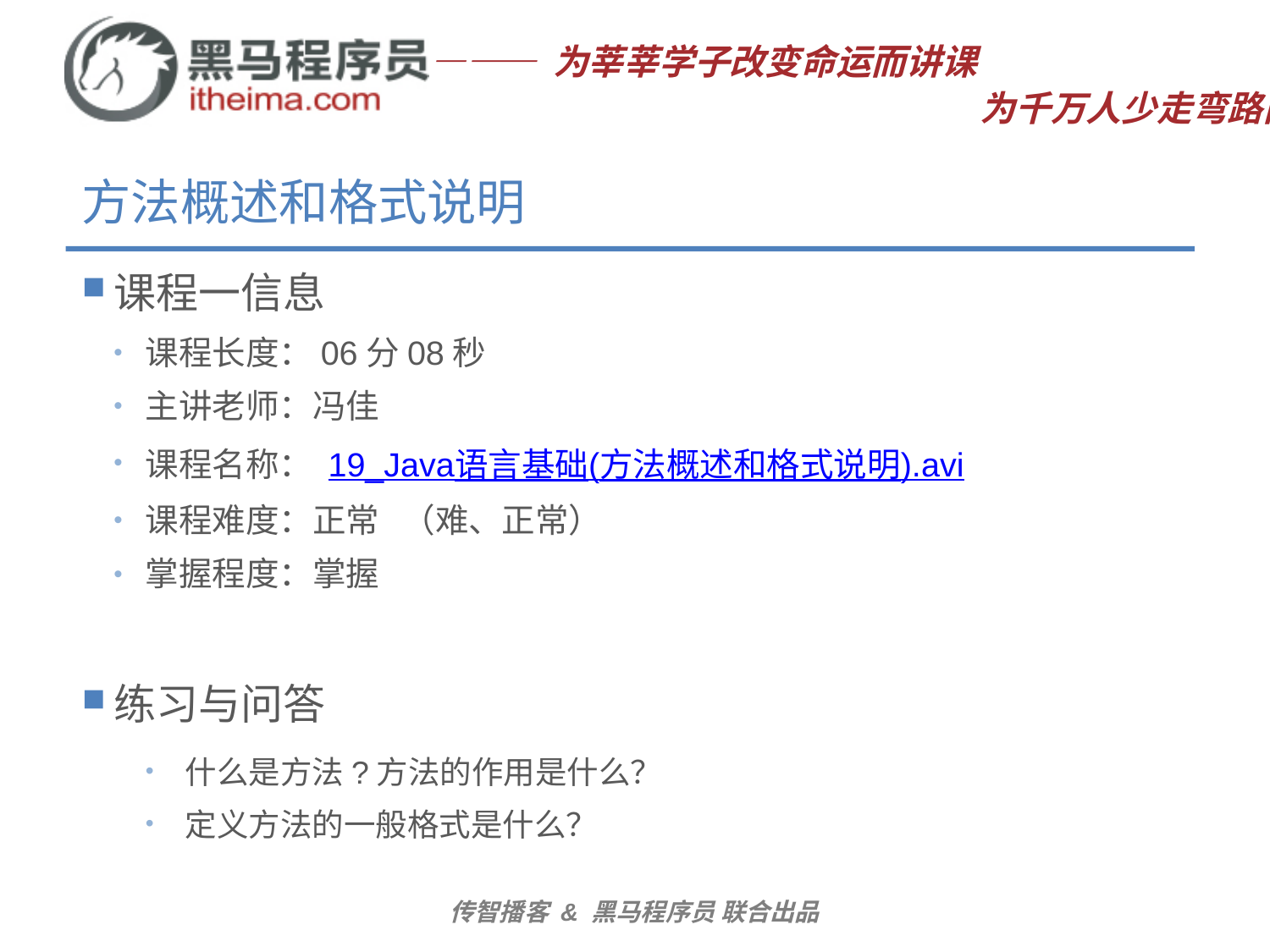

# 方法概述和格式说明
课程一信息
课程长度：06分08秒
主讲老师：冯佳
课程名称： 19_Java语言基础(方法概述和格式说明).avi
课程难度：正常   （难、正常）
掌握程度：掌握

练习与问答
什么是方法?方法的作用是什么？
定义方法的一般格式是什么？